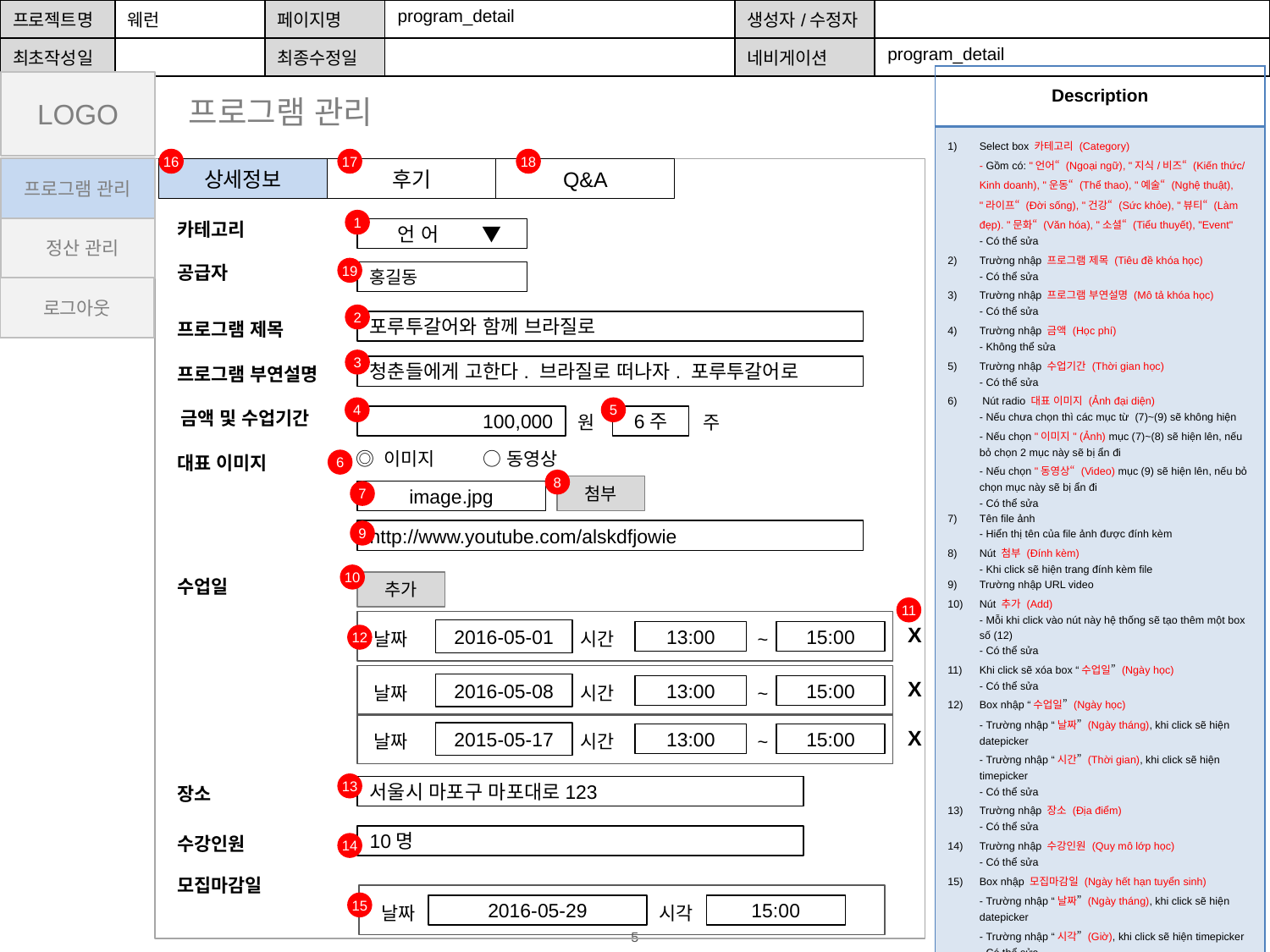

| 프로젝트명 | 웨런 | 페이지명 | program\_detail | 생성자/수정자 |  |
| --- | --- | --- | --- | --- | --- |
| 최초작성일 |  | 최종수정일 |  | 네비게이션 | program\_detail |
| Description |
| --- |
| Select box 카테고리 (Category) - Gồm có: "언어“ (Ngoại ngữ), "지식/비즈“ (Kiến thức/Kinh doanh), "운동“ (Thể thao), "예술“ (Nghệ thuật), "라이프“ (Đời sống), "건강“ (Sức khỏe), "뷰티“ (Làm đẹp). "문화“ (Văn hóa), "소셜“ (Tiểu thuyết), "Event" - Có thể sửa Trường nhập 프로그램 제목 (Tiêu đề khóa học) - Có thể sửa Trường nhập 프로그램 부연설명 (Mô tả khóa học) - Có thể sửa Trường nhập 금액 (Học phí) - Không thể sửa Trường nhập 수업기간 (Thời gian học) - Có thể sửa Nút radio 대표 이미지 (Ảnh đại diện) - Nếu chưa chọn thì các mục từ (7)~(9) sẽ không hiện - Nếu chọn "이미지" (Ảnh) mục (7)~(8) sẽ hiện lên, nếu bỏ chọn 2 mục này sẽ bị ẩn đi - Nếu chọn "동영상“ (Video) mục (9) sẽ hiện lên, nếu bỏ chọn mục này sẽ bị ẩn đi - Có thể sửa Tên file ảnh - Hiển thị tên của file ảnh được đính kèm Nút 첨부 (Đính kèm) - Khi click sẽ hiện trang đính kèm file Trường nhập URL video Nút 추가 (Add) - Mỗi khi click vào nút này hệ thống sẽ tạo thêm một box số (12) - Có thể sửa Khi click sẽ xóa box “수업일” (Ngày học) - Có thể sửa Box nhập “수업일” (Ngày học) - Trường nhập “날짜” (Ngày tháng), khi click sẽ hiện datepicker - Trường nhập “시간” (Thời gian), khi click sẽ hiện timepicker - Có thể sửa Trường nhập 장소 (Địa điểm) - Có thể sửa Trường nhập 수강인원 (Quy mô lớp học) - Có thể sửa Box nhập 모집마감일 (Ngày hết hạn tuyển sinh) - Trường nhập “날짜” (Ngày tháng), khi click sẽ hiện datepicker - Trường nhập “시각” (Giờ), khi click sẽ hiện timepicker - Có thể sửa Tab 상세정보 (Thông tin chi tiết) : Khi click sẽ di chuyển đến [khóa học\_detail] Tab 후기 (Comment) : Khi click sẽ di chuyển đến [program\_detail\_comment] Tab Q&A - Khi click sẽ di chuyển đến [program\_detail\_qa] Hiển thị tên của 공급자 (Nhà cung cấp) - Không thể sửa 다음 페이지에 계속 |
LOGO
프로그램 관리
16
17
18
프로그램 관리

상세정보
후기
Q&A
1
카테고리
 정산 관리
  언 어        ▼
공급자
19
홍길동
로그아웃
2
프로그램 제목
포루투갈어와 함께 브라질로
3
프로그램 부연설명
청춘들에게 고한다. 브라질로 떠나자. 포루투갈어로
4
5
금액 및 수업기간
원
주
100,000
6주
◎ 이미지	○ 동영상
대표 이미지
6
8
첨부
7
image.jpg
9
http://www.youtube.com/alskdfjowie
10
수업일
추가
11

X
2016-05-01
날짜
시간
13:00
~
15:00
12

X
2016-05-08
날짜
시간
13:00
~
15:00

X
2015-05-17
날짜
시간
13:00
~
15:00
13
장소
서울시 마포구 마포대로123
수강인원
10명
14
모집마감일

15
날짜
2016-05-29
시각
15:00